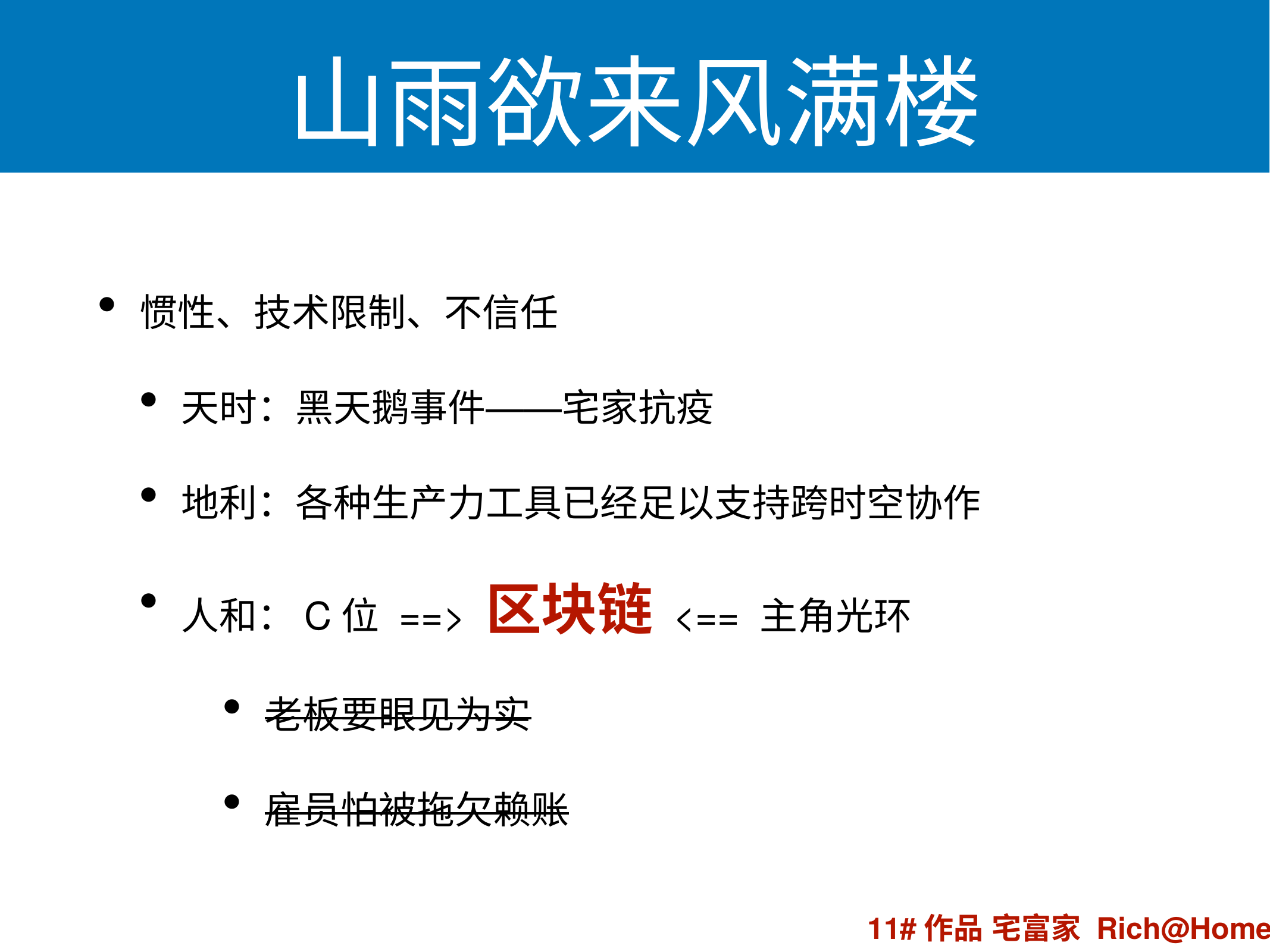

# 山雨欲来风满楼
惯性、技术限制、不信任
天时：黑天鹅事件——宅家抗疫
地利：各种生产力工具已经足以支持跨时空协作
人和：C位 ==> 区块链 <== 主角光环
老板要眼见为实
雇员怕被拖欠赖账
11#作品 宅富家 Rich@Home